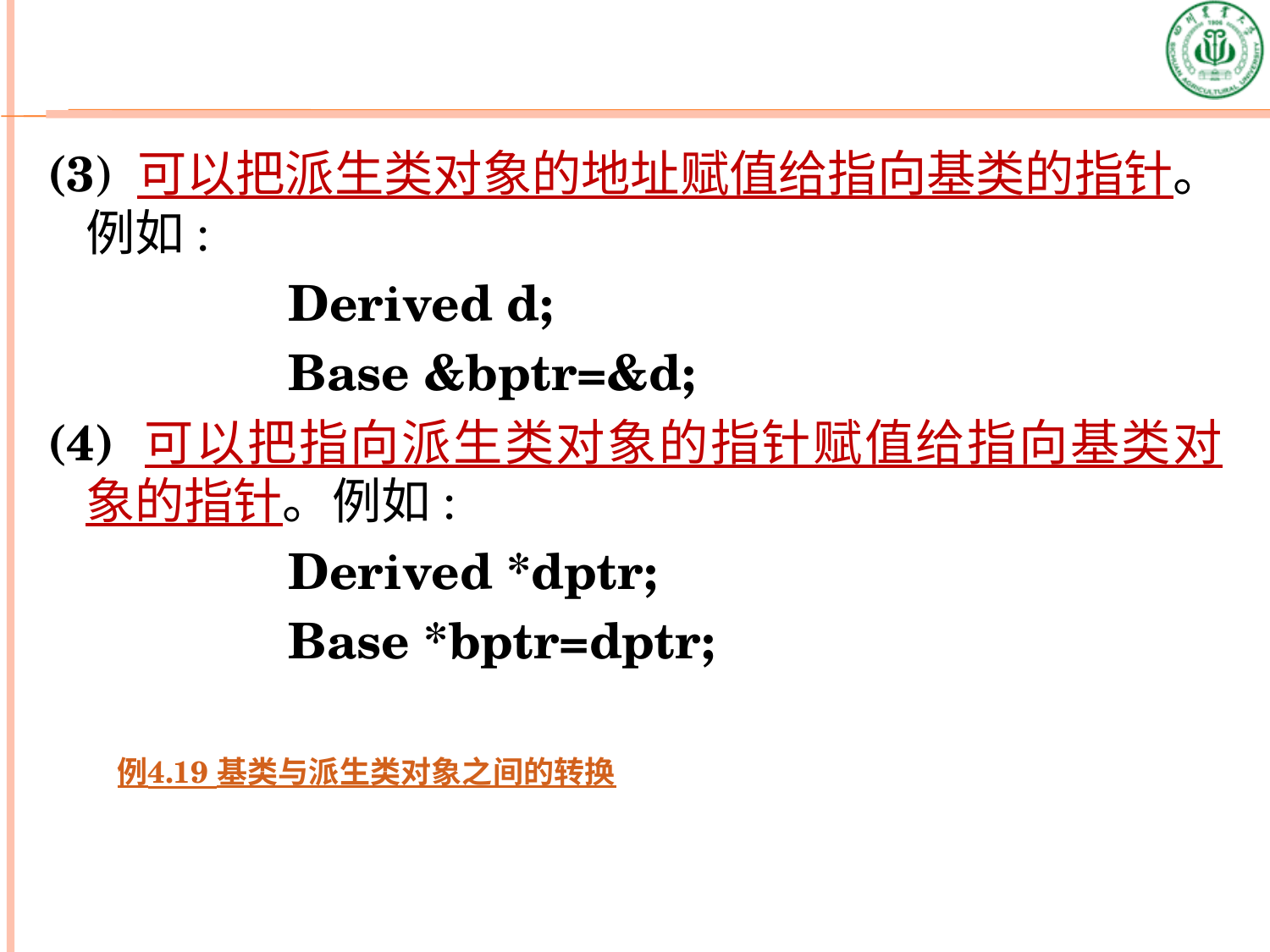

(3) 可以把派生类对象的地址赋值给指向基类的指针。例如:
                 Derived d;
                 Base &bptr=&d;
(4) 可以把指向派生类对象的指针赋值给指向基类对象的指针。例如:
                 Derived *dptr;
                 Base *bptr=dptr;
# 例4.19 基类与派生类对象之间的转换